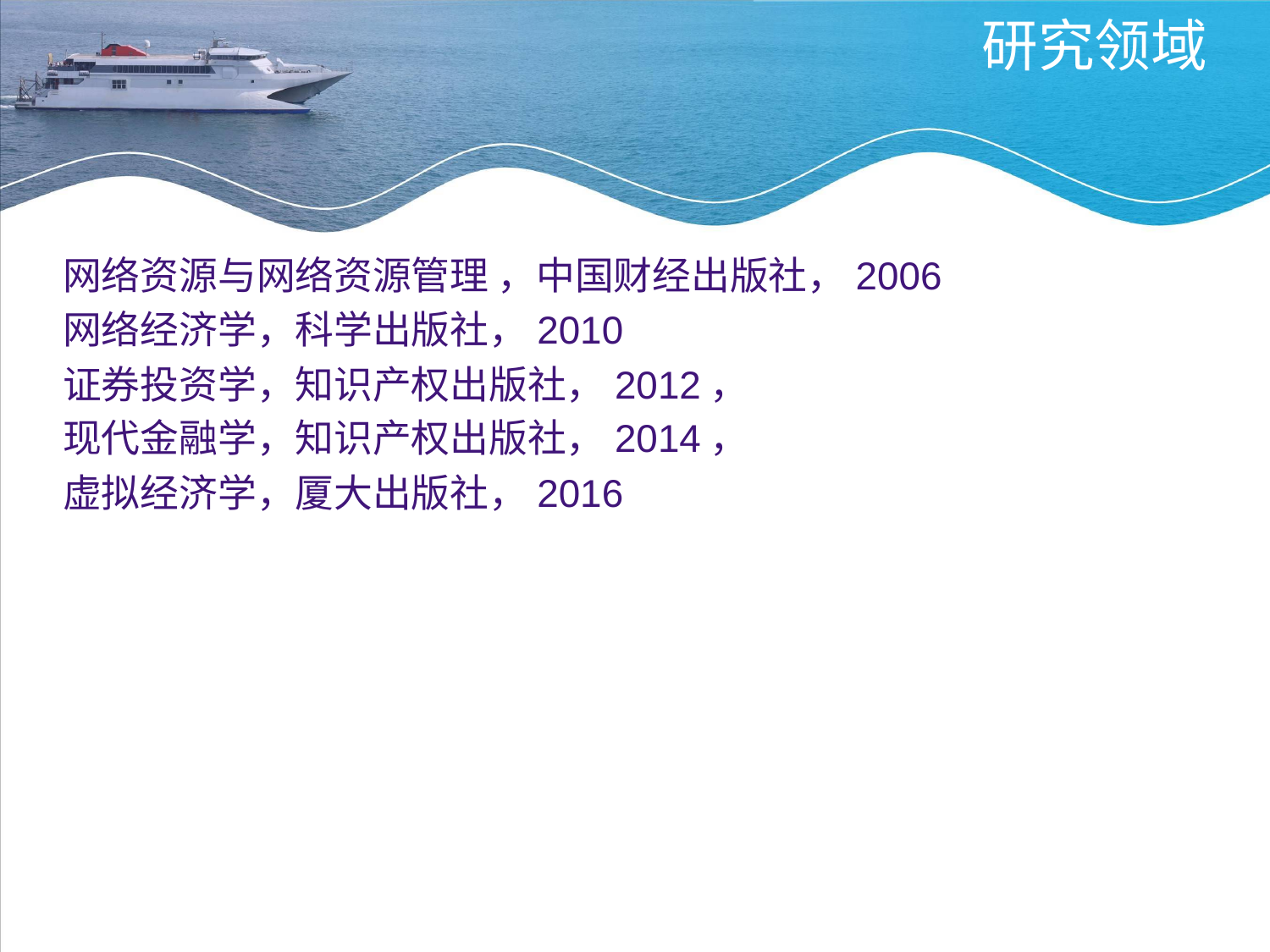

# 研究领域
网络资源与网络资源管理 ，中国财经出版社，2006
网络经济学，科学出版社，2010
证券投资学，知识产权出版社，2012，
现代金融学，知识产权出版社，2014，
虚拟经济学，厦大出版社，2016